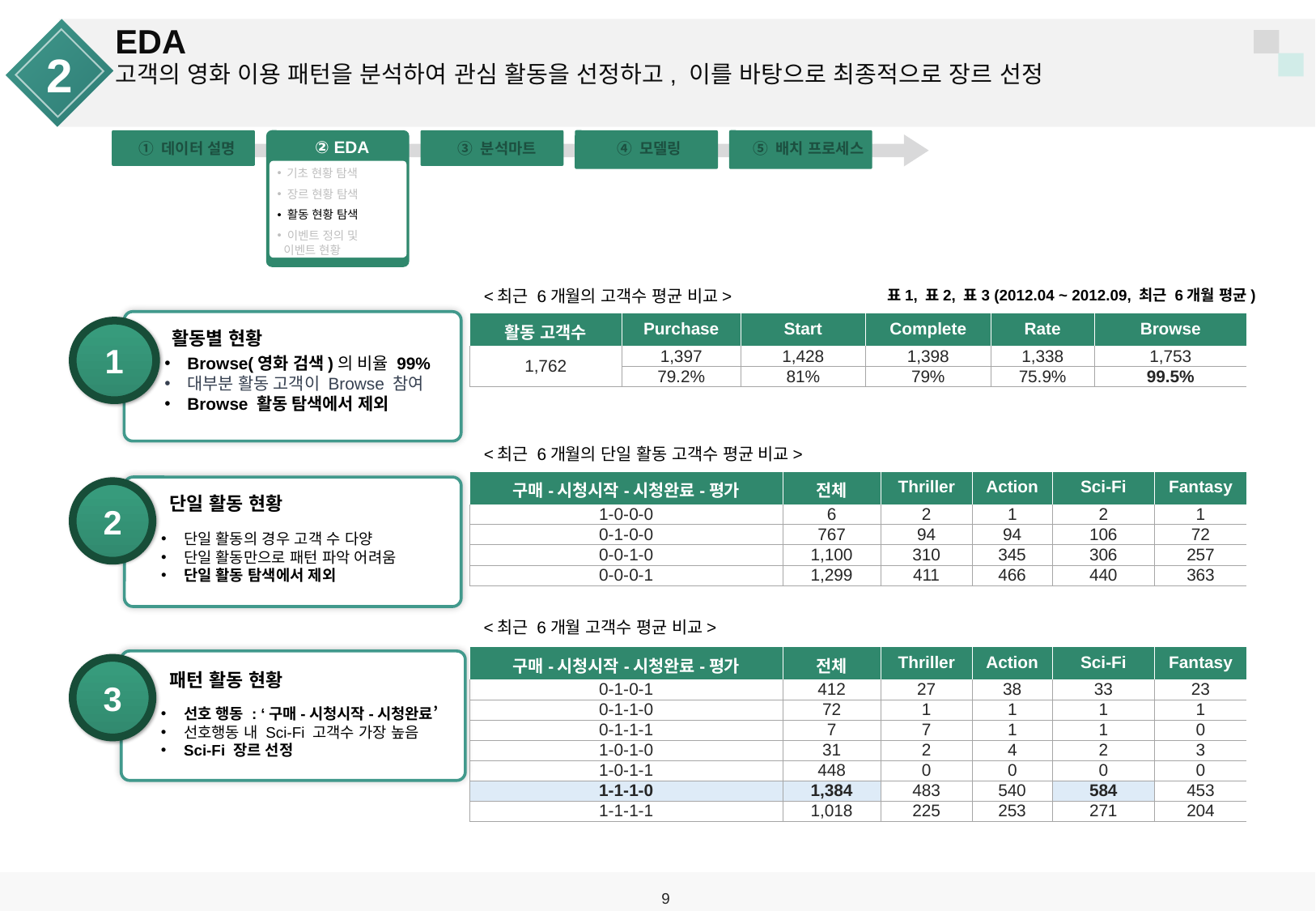

EDA

2
고객의 영화 이용 패턴을 분석하여 관심 활동을 선정하고, 이를 바탕으로 최종적으로 장르 선정

② EDA
① 데이터 설명
③ 분석마트
④ 모델링
⑤ 배치 프로세스

 기초 현황 탐색
 장르 현황 탐색
 활동 현황 탐색
 이벤트 정의 및
  이벤트 현황
표1, 표2, 표3 (2012.04 ~ 2012.09, 최근 6개월 평균)
<최근 6개월의 고객수 평균 비교>

| 활동 고객수 | Purchase | Start | Complete | Rate | Browse |
| --- | --- | --- | --- | --- | --- |
| 1,762 | 1,397 | 1,428 | 1,398 | 1,338 | 1,753 |
|  | 79.2% | 81% | 79% | 75.9% | 99.5% |
1
활동별 현황
Browse(영화 검색)의 비율 99%
대부분 활동 고객이 Browse 참여
Browse 활동 탐색에서 제외
<최근 6개월의 단일 활동 고객수 평균 비교>
| 구매-시청시작-시청완료-평가 | 전체 | Thriller | Action | Sci-Fi | Fantasy |
| --- | --- | --- | --- | --- | --- |
| 1-0-0-0 | 6 | 2 | 1 | 2 | 1 |
| 0-1-0-0 | 767 | 94 | 94 | 106 | 72 |
| 0-0-1-0 | 1,100 | 310 | 345 | 306 | 257 |
| 0-0-0-1 | 1,299 | 411 | 466 | 440 | 363 |

2
단일 활동 현황
단일 활동의 경우 고객 수 다양
단일 활동만으로 패턴 파악 어려움
단일 활동 탐색에서 제외
<최근 6개월 고객수 평균 비교>
| 구매-시청시작-시청완료-평가 | 전체 | Thriller | Action | Sci-Fi | Fantasy |
| --- | --- | --- | --- | --- | --- |
| 0-1-0-1 | 412 | 27 | 38 | 33 | 23 |
| 0-1-1-0 | 72 | 1 | 1 | 1 | 1 |
| 0-1-1-1 | 7 | 7 | 1 | 1 | 0 |
| 1-0-1-0 | 31 | 2 | 4 | 2 | 3 |
| 1-0-1-1 | 448 | 0 | 0 | 0 | 0 |
| 1-1-1-0 | 1,384 | 483 | 540 | 584 | 453 |
| 1-1-1-1 | 1,018 | 225 | 253 | 271 | 204 |

3
패턴 활동 현황
선호 행동 : ‘구매-시청시작-시청완료’
선호행동 내 Sci-Fi 고객수 가장 높음
Sci-Fi 장르 선정
9